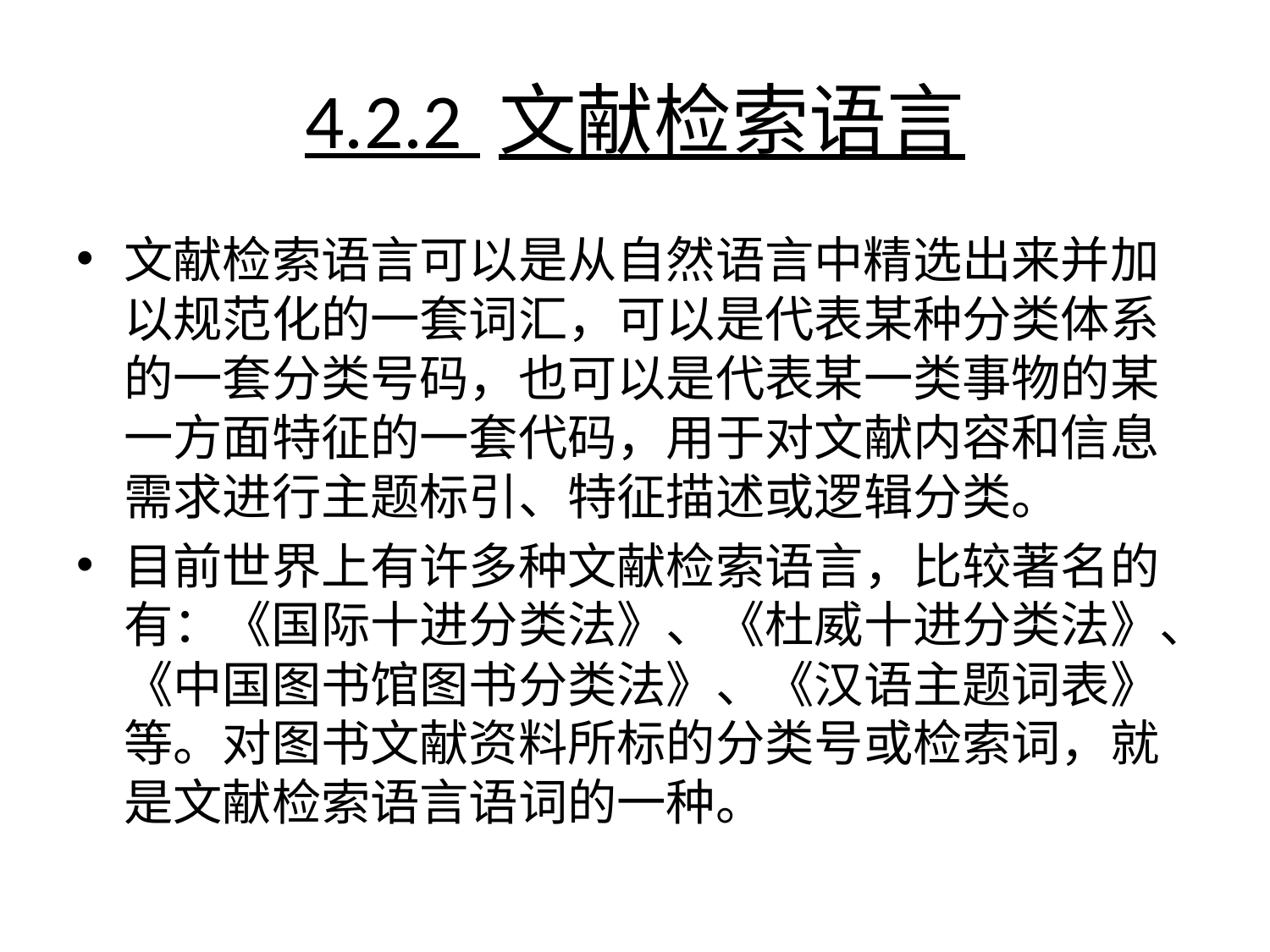

# 4.2.2 文献检索语言
文献检索语言可以是从自然语言中精选出来并加以规范化的一套词汇，可以是代表某种分类体系的一套分类号码，也可以是代表某一类事物的某一方面特征的一套代码，用于对文献内容和信息需求进行主题标引、特征描述或逻辑分类。
目前世界上有许多种文献检索语言，比较著名的有：《国际十进分类法》、《杜威十进分类法》、《中国图书馆图书分类法》、《汉语主题词表》等。对图书文献资料所标的分类号或检索词，就是文献检索语言语词的一种。